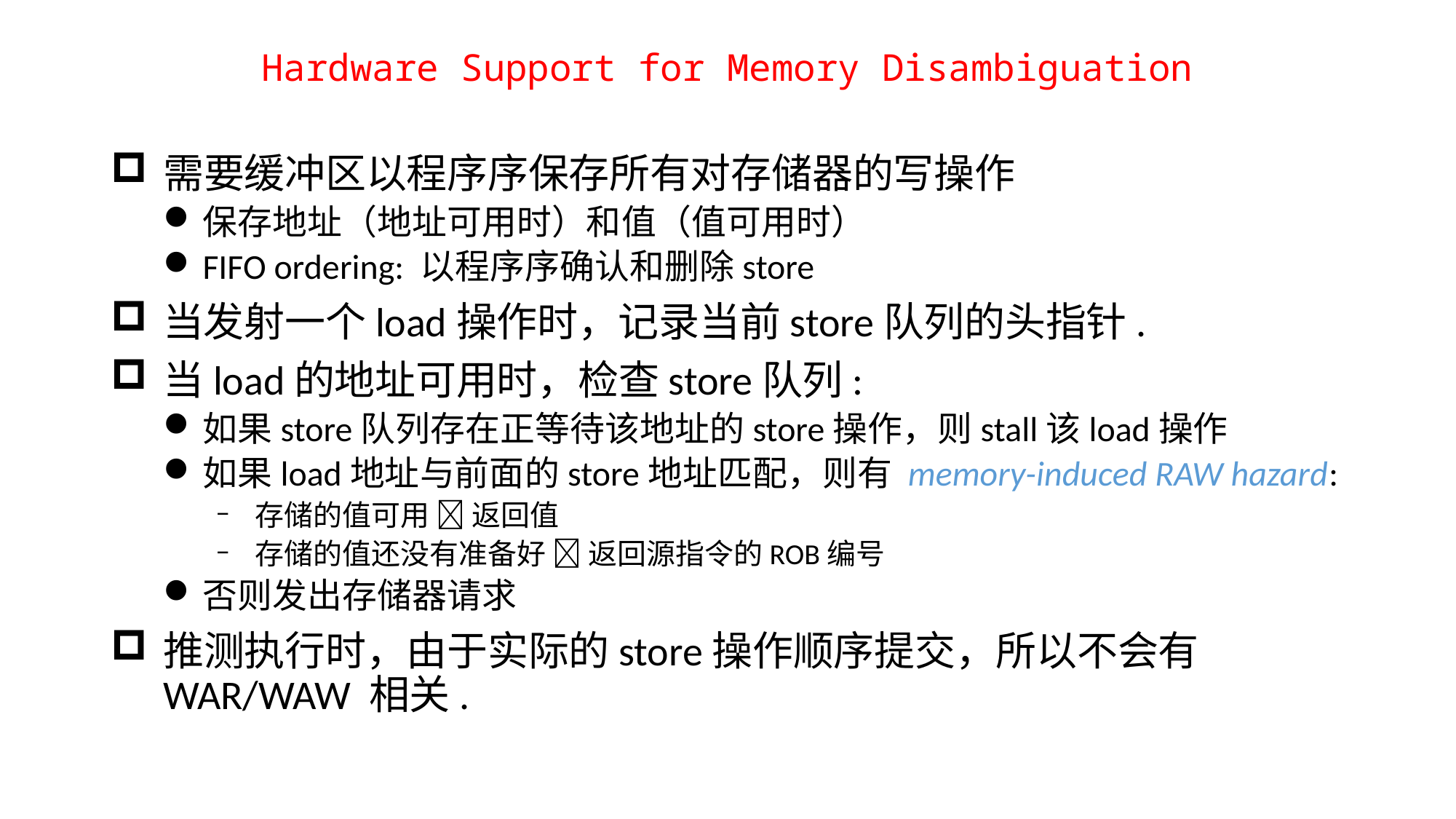

# Hardware Support for Memory Disambiguation
需要缓冲区以程序序保存所有对存储器的写操作
保存地址（地址可用时）和值（值可用时）
FIFO ordering: 以程序序确认和删除store
当发射一个load操作时，记录当前store队列的头指针.
当load的地址可用时，检查store队列:
如果store队列存在正等待该地址的store操作，则stall该load操作
如果load地址与前面的store地址匹配，则有 memory-induced RAW hazard:
存储的值可用 ⇒ 返回值
存储的值还没有准备好 ⇒ 返回源指令的ROB编号
否则发出存储器请求
推测执行时，由于实际的store操作顺序提交，所以不会有 WAR/WAW 相关.